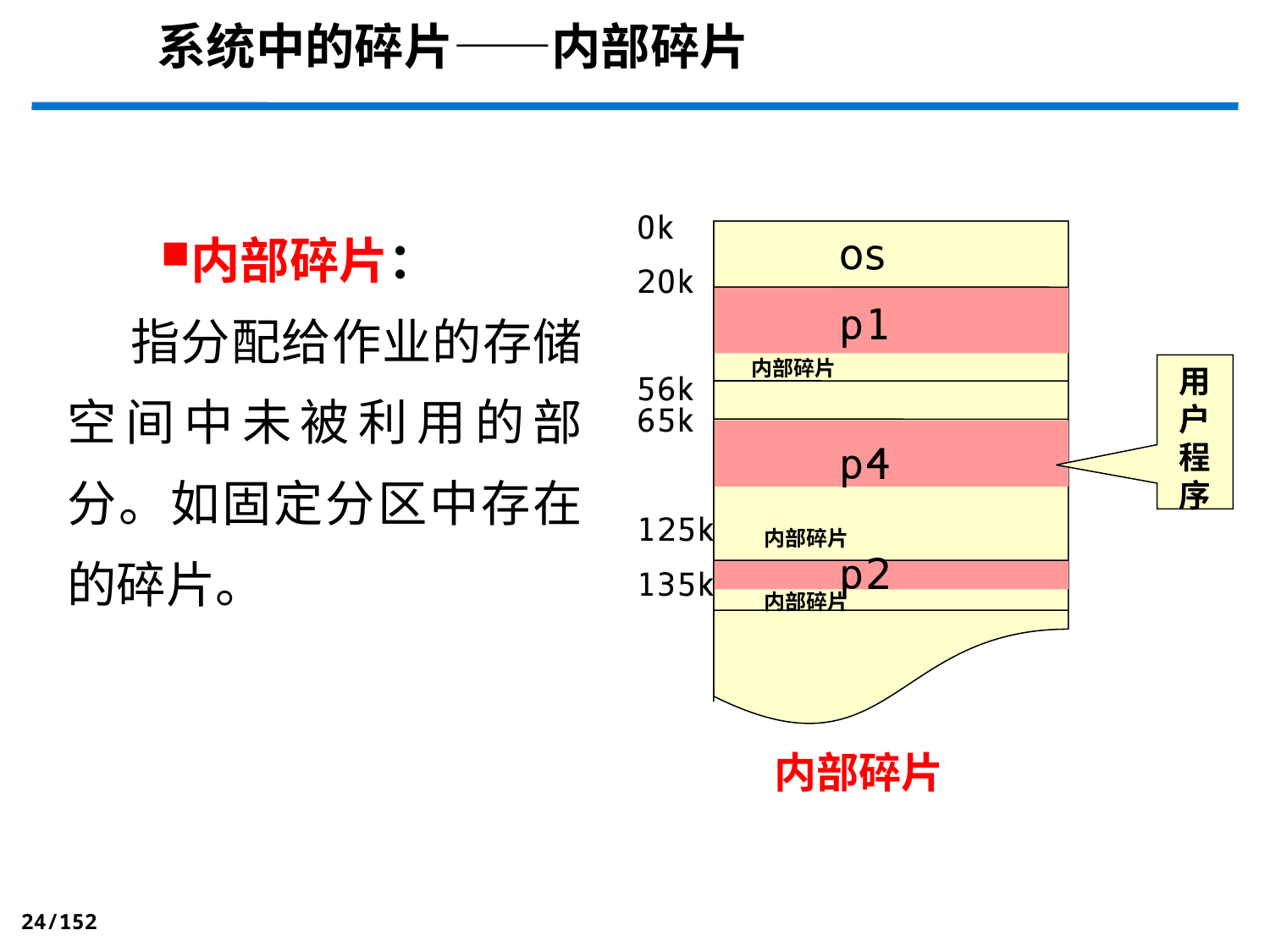

系统中的碎片——内部碎片
内部碎片：
指分配给作业的存储空间中未被利用的部分。如固定分区中存在的碎片。
0k
20k

56k
65k

125k

135k

os

p1
用户程序

p4
p2

内部碎片
内部碎片
内部碎片
内部碎片